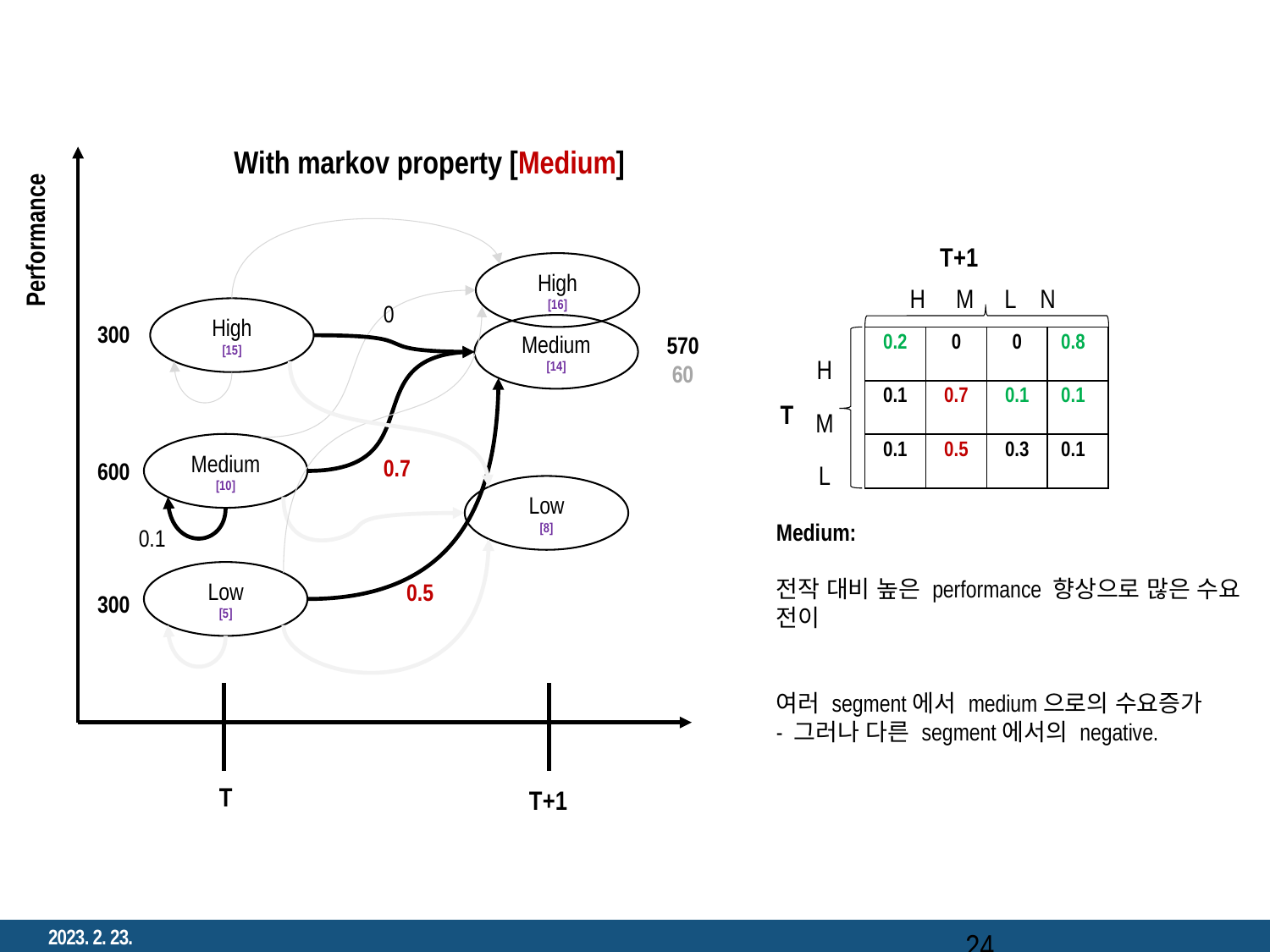

With markov property [Medium]

Performance
T+1
High
[16]
H     M     L    N
0
High
[15]
300
Medium
[14]
570
60
H
M
L

| 0.2 | 0 | 0 |
| --- | --- | --- |
| 0.1 | 0.7 | 0.1 |
| 0.1 | 0.5 | 0.3 |
| 0.8 |
| --- |
| 0.1 |
| 0.1 |
T
Medium
[10]
0.7
600
Low
[8]
Medium:

전작 대비 높은 performance 향상으로 많은 수요 전이

여러 segment에서 medium으로의 수요증가
- 그러나 다른 segment에서의 negative.
0.1
Low
[5]
0.5
300
T
T+1
2023. 2. 23.
24